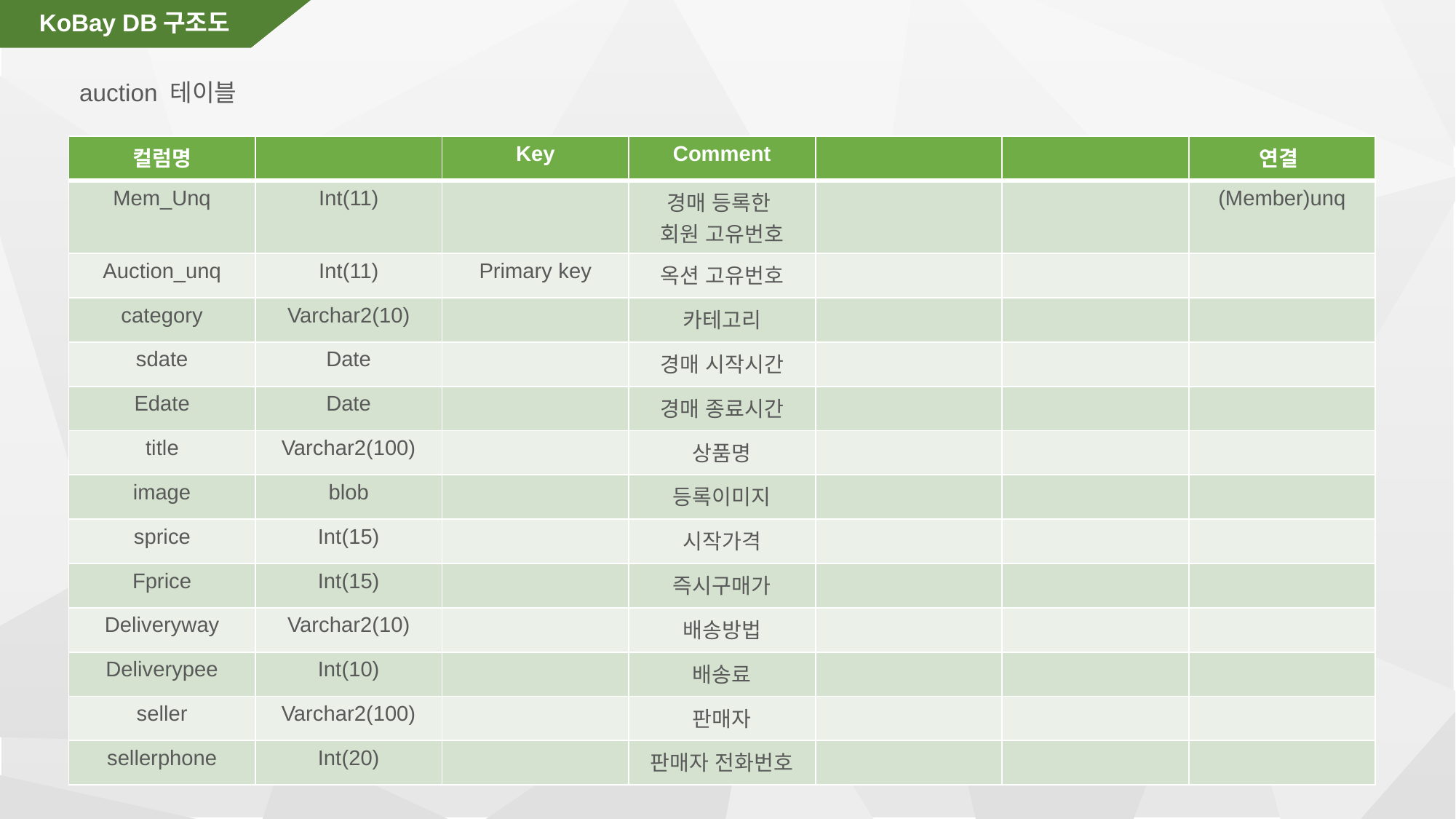

# KoBay DB구조도
auction 테이블
| 컬럼명 |  | Key | Comment |  |  | 연결 |
| --- | --- | --- | --- | --- | --- | --- |
| Mem\_Unq | Int(11) |  | 경매 등록한 회원 고유번호 |  |  | (Member)unq |
| Auction\_unq | Int(11) | Primary key | 옥션 고유번호 |  |  |  |
| category | Varchar2(10) |  | 카테고리 |  |  |  |
| sdate | Date |  | 경매 시작시간 |  |  |  |
| Edate | Date |  | 경매 종료시간 |  |  |  |
| title | Varchar2(100) |  | 상품명 |  |  |  |
| image | blob |  | 등록이미지 |  |  |  |
| sprice | Int(15) |  | 시작가격 |  |  |  |
| Fprice | Int(15) |  | 즉시구매가 |  |  |  |
| Deliveryway | Varchar2(10) |  | 배송방법 |  |  |  |
| Deliverypee | Int(10) |  | 배송료 |  |  |  |
| seller | Varchar2(100) |  | 판매자 |  |  |  |
| sellerphone | Int(20) |  | 판매자 전화번호 |  |  |  |